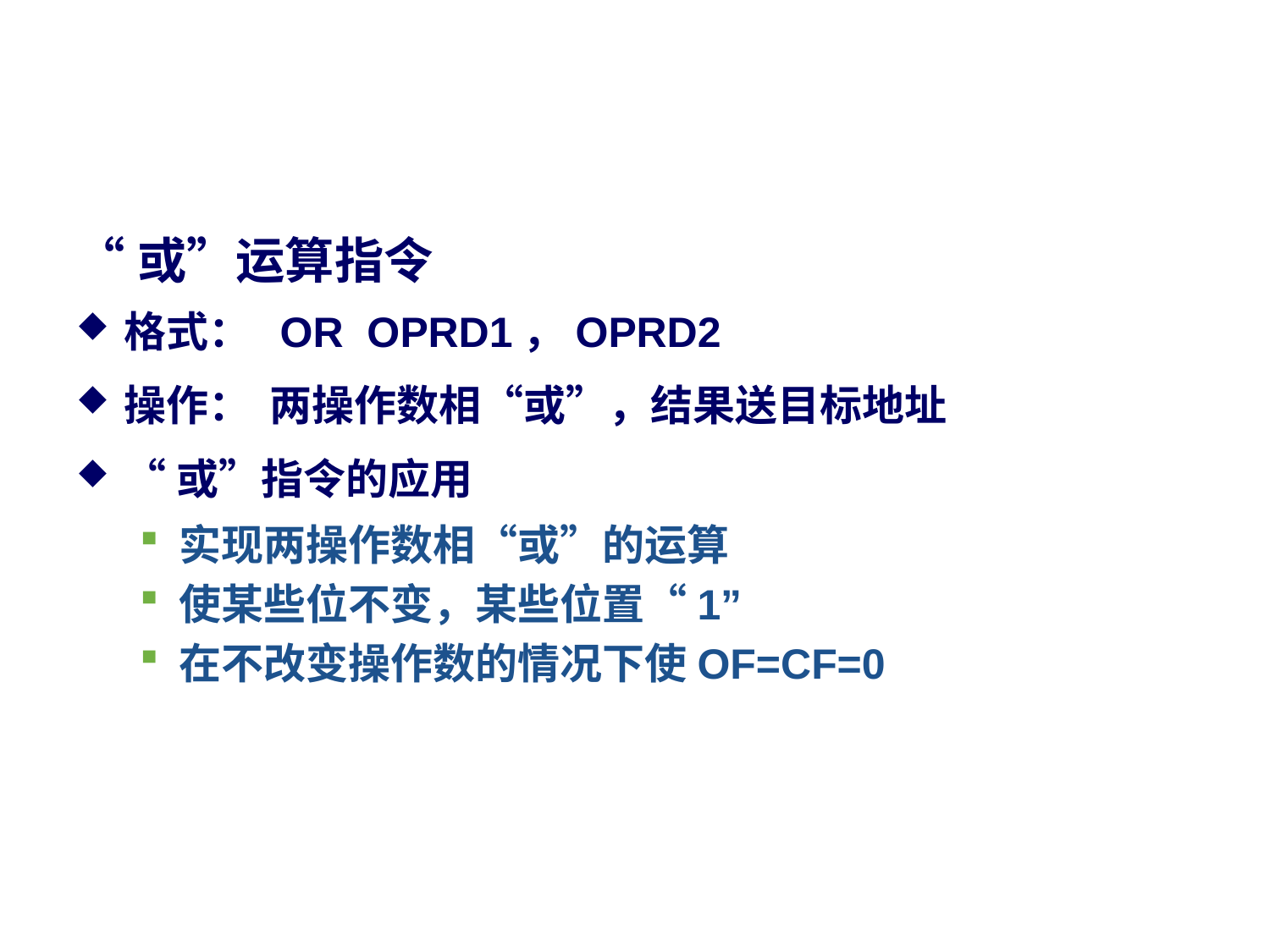

#
“或”运算指令
格式：  OR  OPRD1，OPRD2
操作：  两操作数相“或”，结果送目标地址
“或”指令的应用
实现两操作数相“或”的运算
使某些位不变，某些位置“1”
在不改变操作数的情况下使OF=CF=0